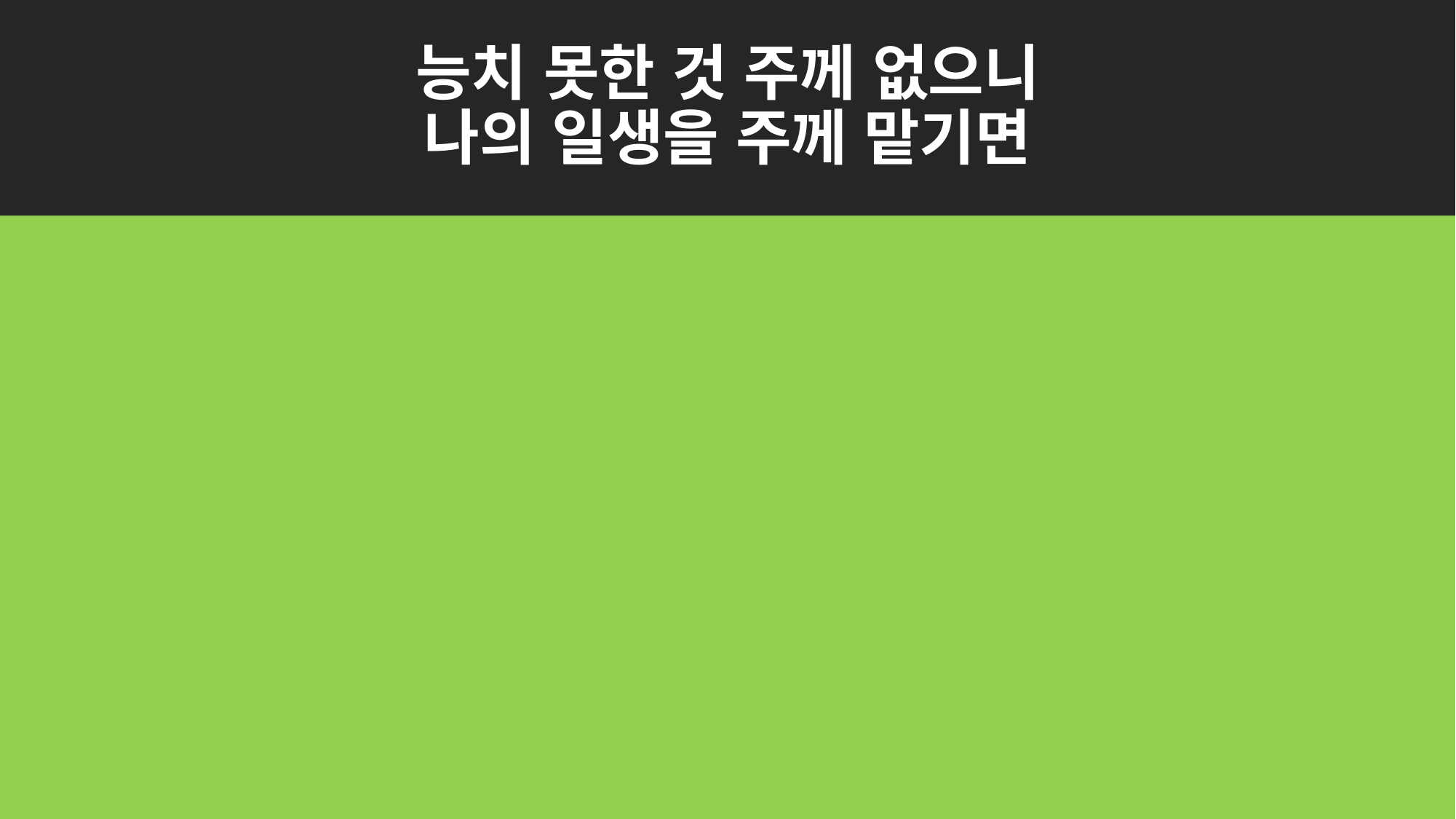

# 능치 못한 것 주께 없으니 나의 일생을 주께 맡기면